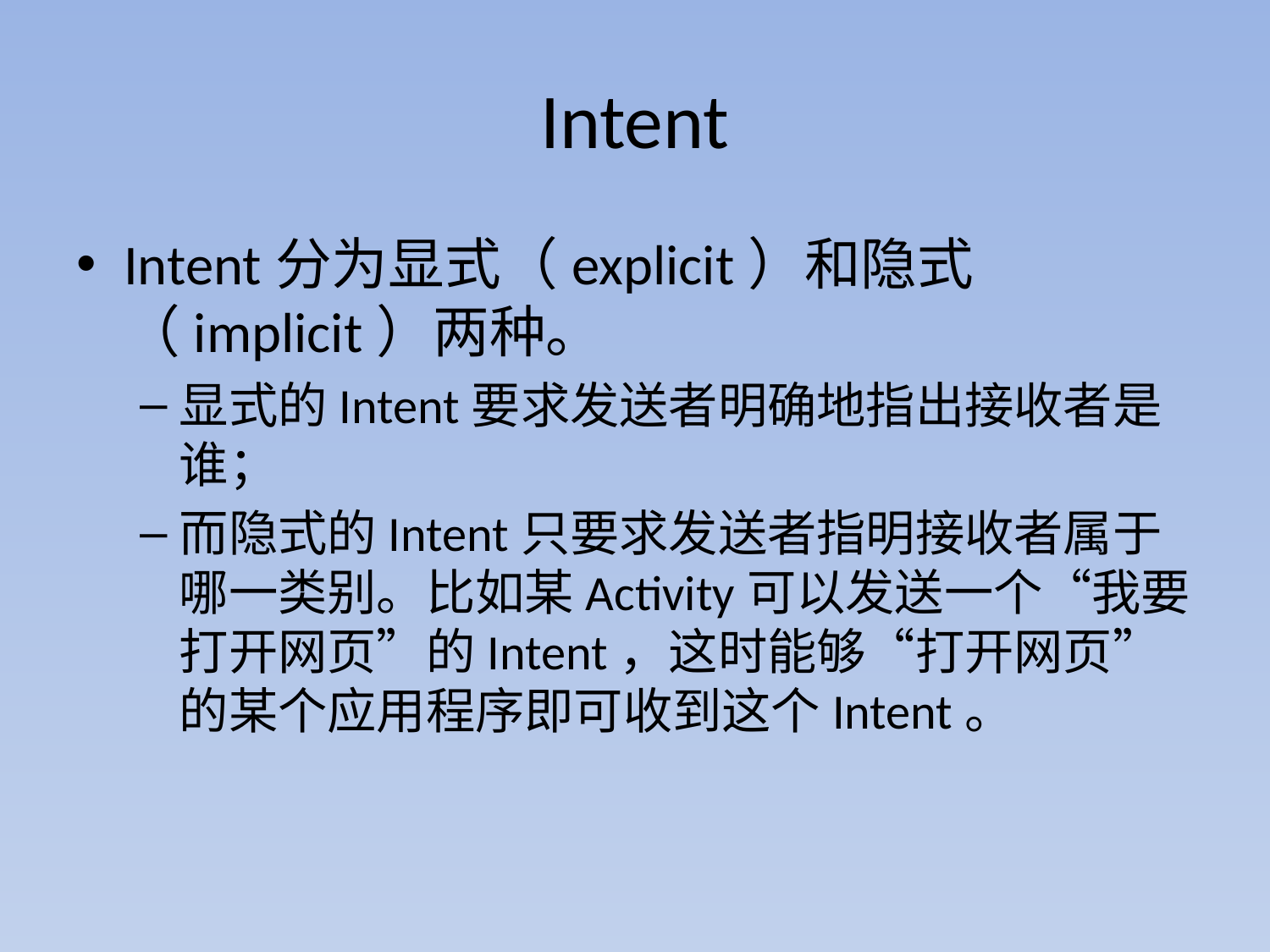

# Intent
Intent分为显式（explicit）和隐式（implicit）两种。
显式的Intent要求发送者明确地指出接收者是谁；
而隐式的Intent只要求发送者指明接收者属于哪一类别。比如某Activity可以发送一个“我要打开网页”的Intent，这时能够“打开网页”的某个应用程序即可收到这个Intent。